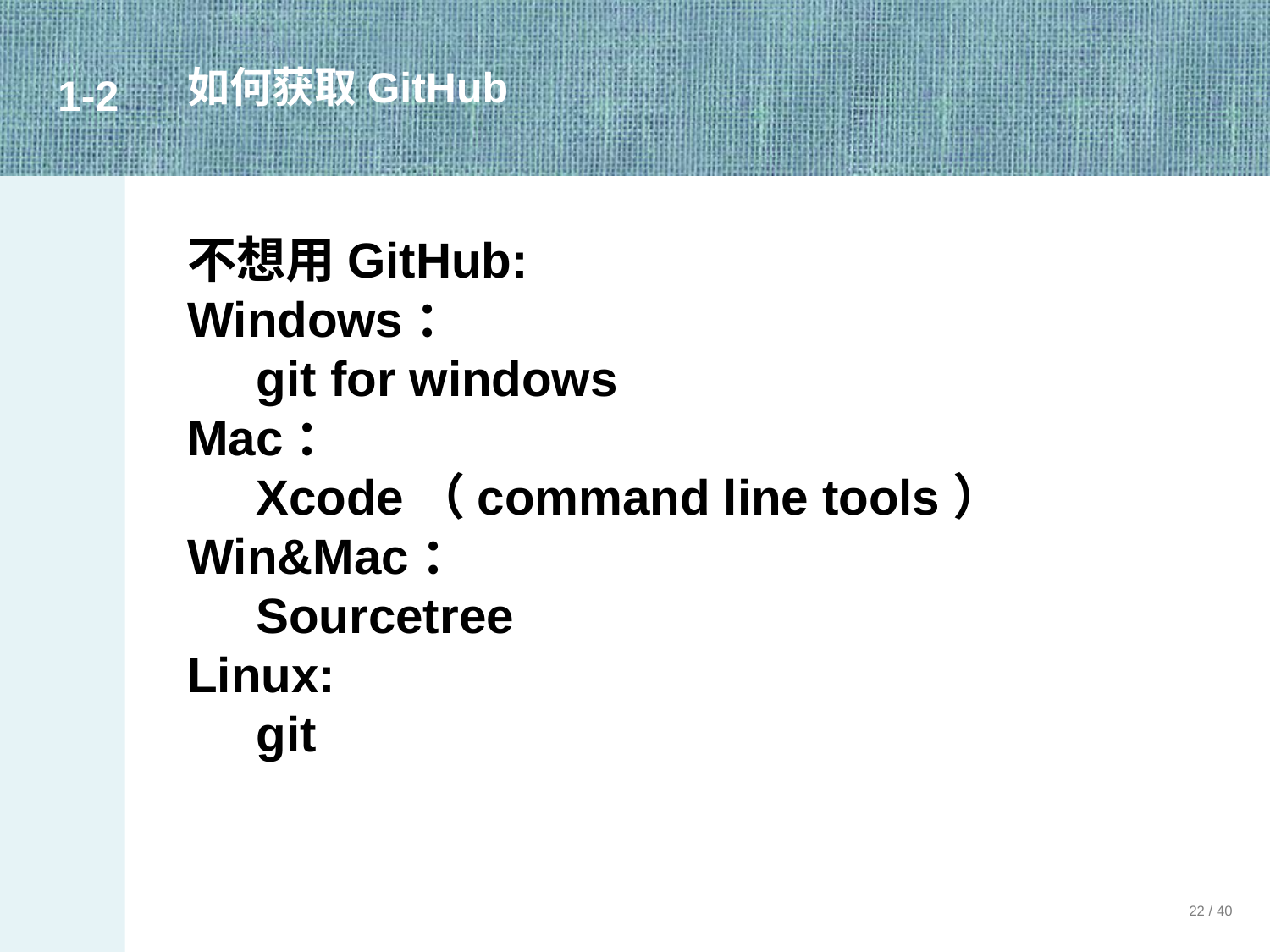

1-2
如何获取GitHub
不想用GitHub:
Windows：
     git for windows
Mac：
     Xcode（command line tools）
Win&Mac：
     Sourcetree
Linux:
     git

22 / 40